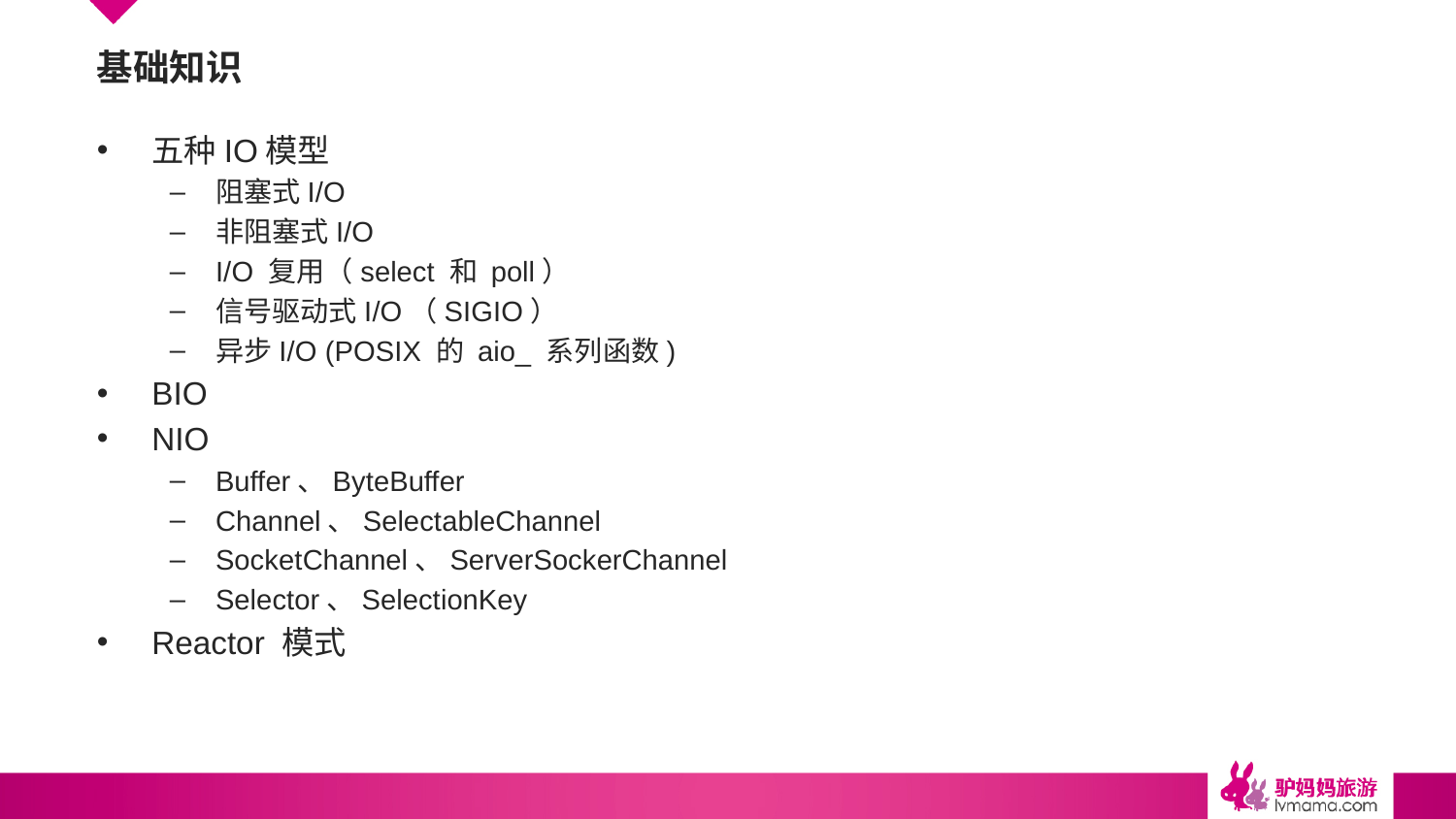

# 基础知识
五种IO模型
阻塞式I/O
非阻塞式I/O
I/O 复用（select 和 poll）
信号驱动式I/O（SIGIO）
异步I/O (POSIX 的 aio_ 系列函数)
BIO
NIO
Buffer、ByteBuffer
Channel、SelectableChannel
SocketChannel、ServerSockerChannel
Selector、SelectionKey
Reactor 模式